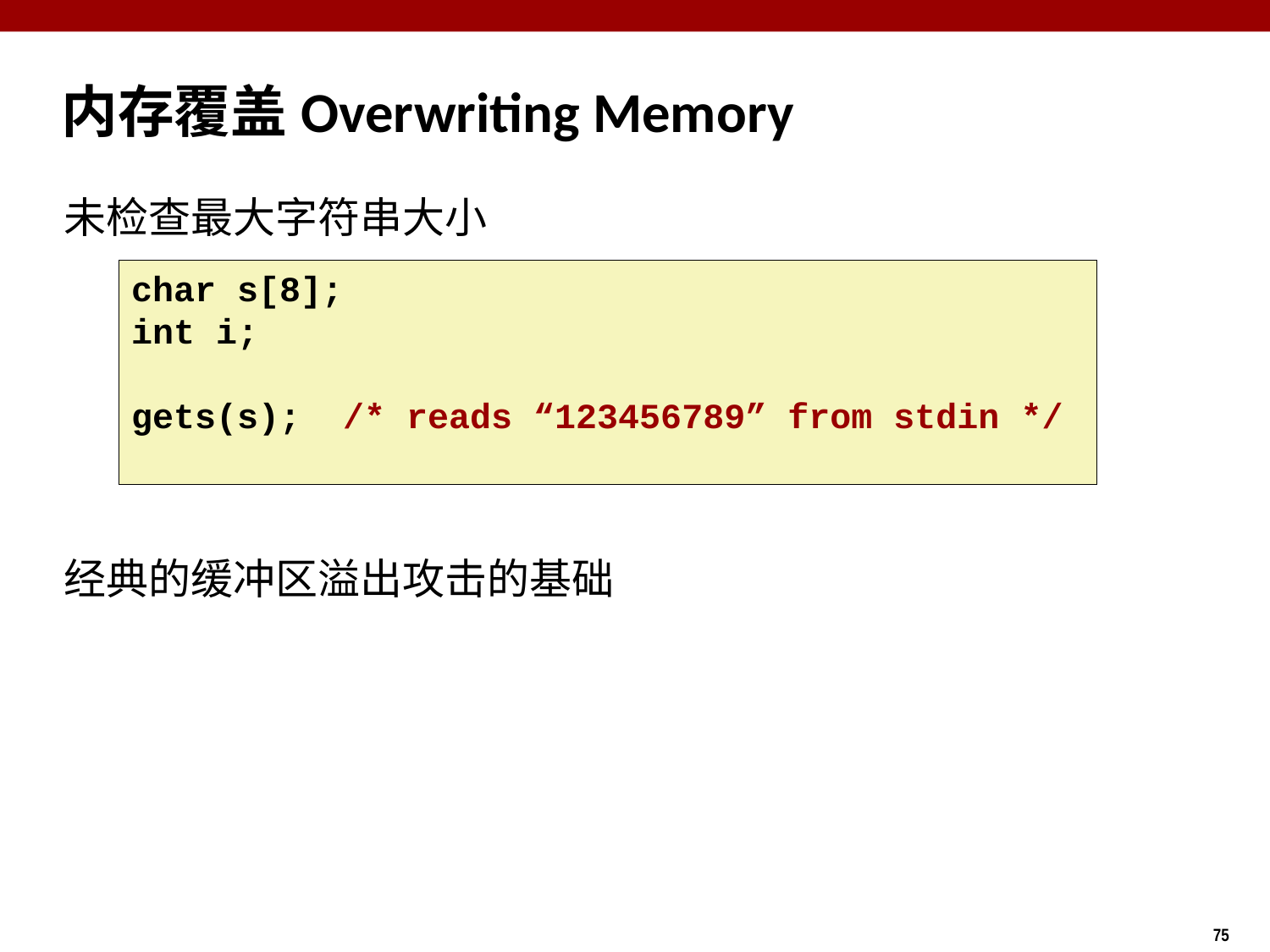

内存覆盖Overwriting Memory
未检查最大字符串大小

经典的缓冲区溢出攻击的基础
char s[8];
int i;

gets(s);  /* reads “123456789” from stdin */